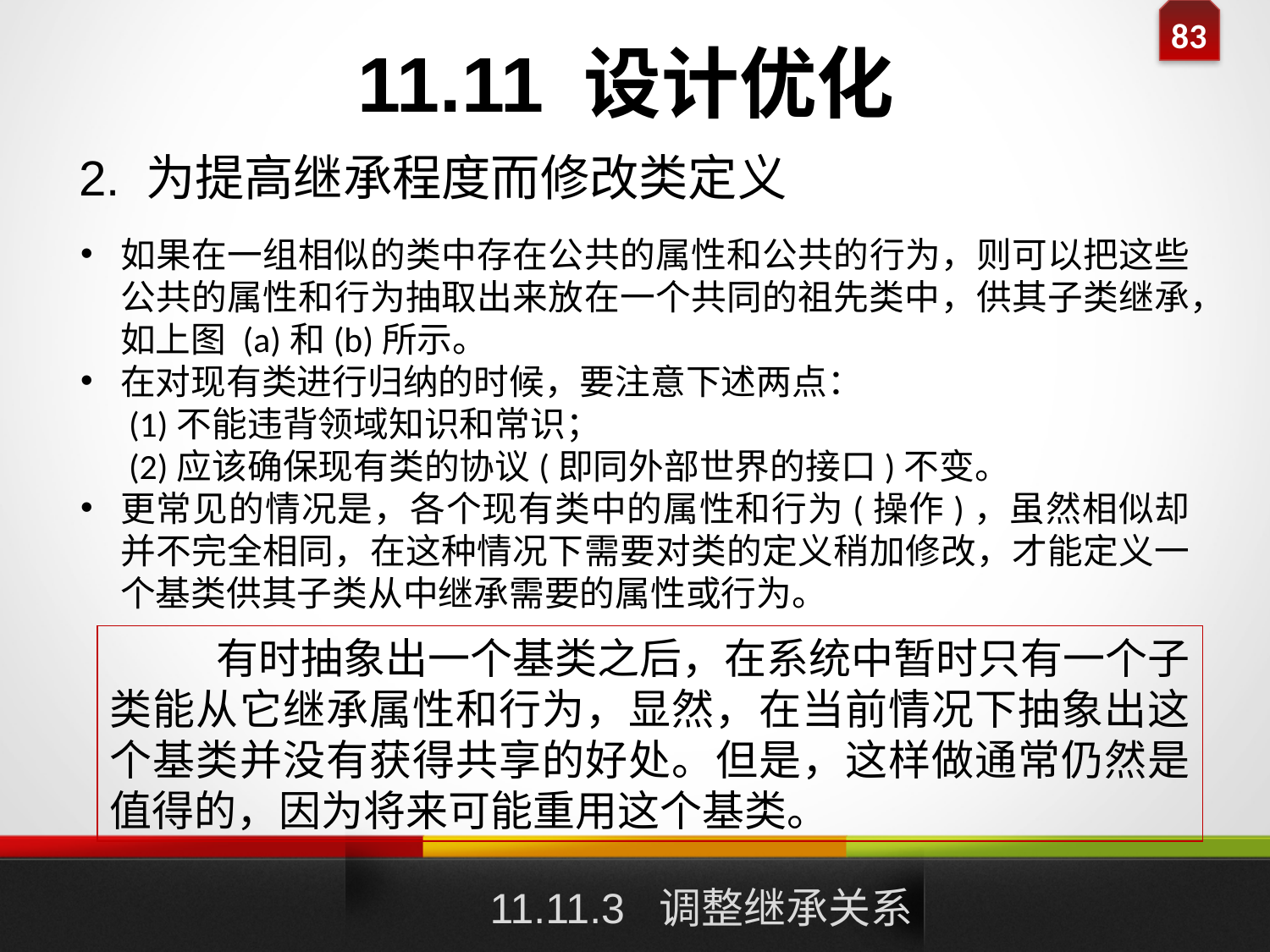

# 11.11 设计优化
2. 为提高继承程度而修改类定义
如果在一组相似的类中存在公共的属性和公共的行为，则可以把这些公共的属性和行为抽取出来放在一个共同的祖先类中，供其子类继承，如上图 (a)和(b)所示。
在对现有类进行归纳的时候，要注意下述两点：
      (1)不能违背领域知识和常识；
      (2)应该确保现有类的协议(即同外部世界的接口)不变。
更常见的情况是，各个现有类中的属性和行为(操作)，虽然相似却并不完全相同，在这种情况下需要对类的定义稍加修改，才能定义一个基类供其子类从中继承需要的属性或行为。
          有时抽象出一个基类之后，在系统中暂时只有一个子类能从它继承属性和行为，显然，在当前情况下抽象出这个基类并没有获得共享的好处。但是，这样做通常仍然是值得的，因为将来可能重用这个基类。
11.11.3  调整继承关系